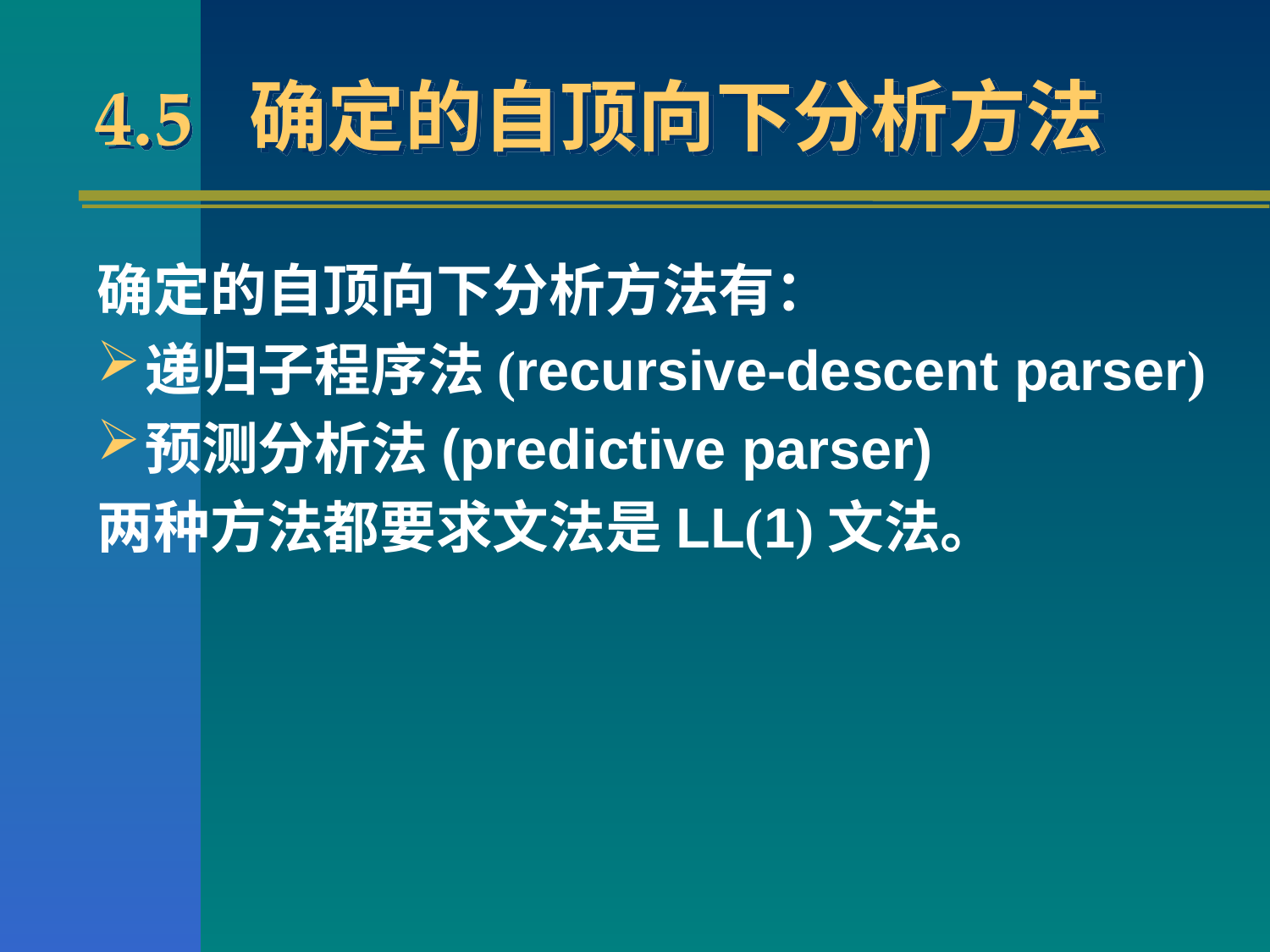

# 4.5  确定的自顶向下分析方法
确定的自顶向下分析方法有：
递归子程序法(recursive-descent parser)
预测分析法(predictive parser)
两种方法都要求文法是LL(1)文法。